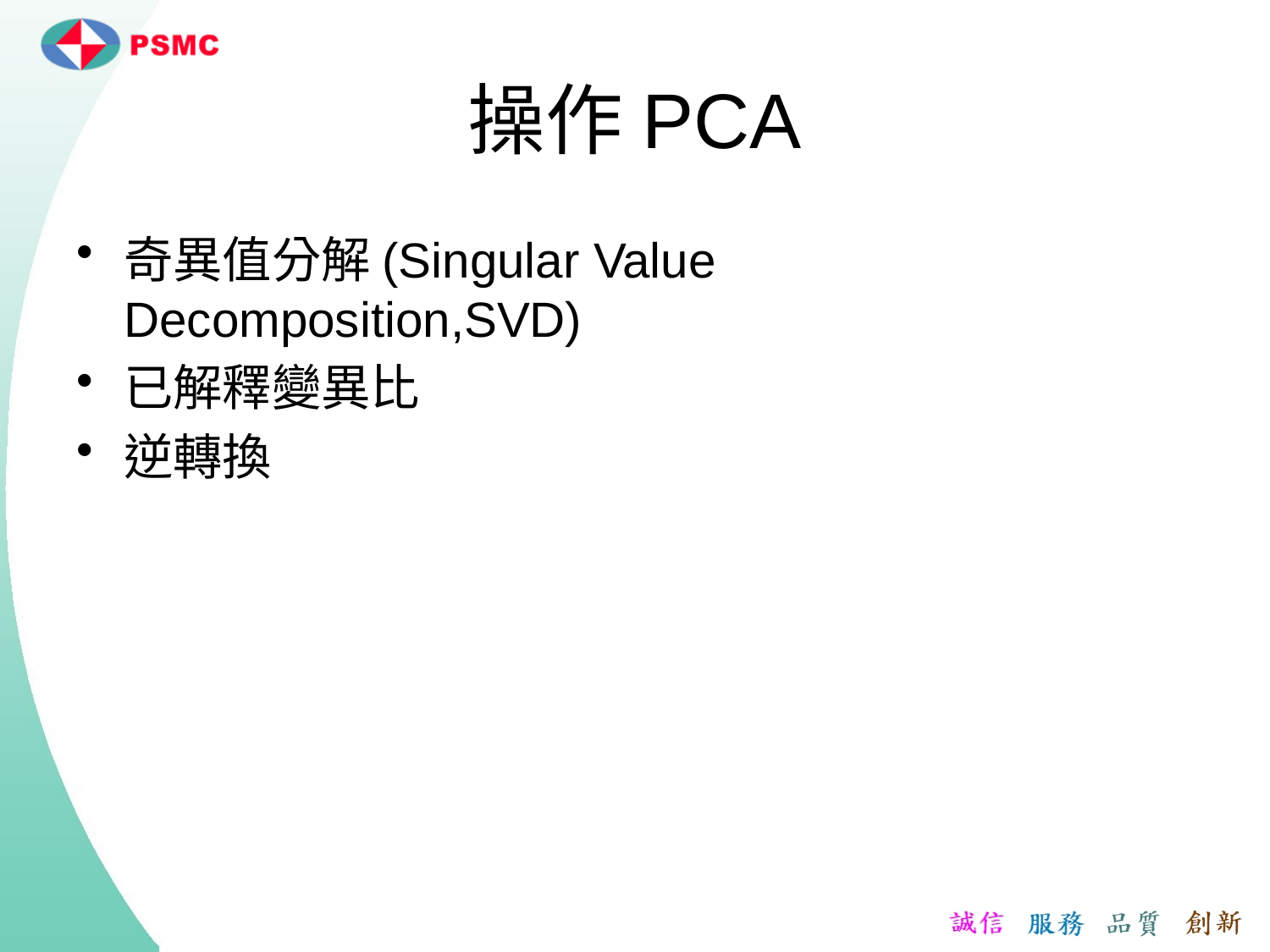

# 操作PCA
奇異值分解(Singular Value Decomposition,SVD)
已解釋變異比
逆轉換